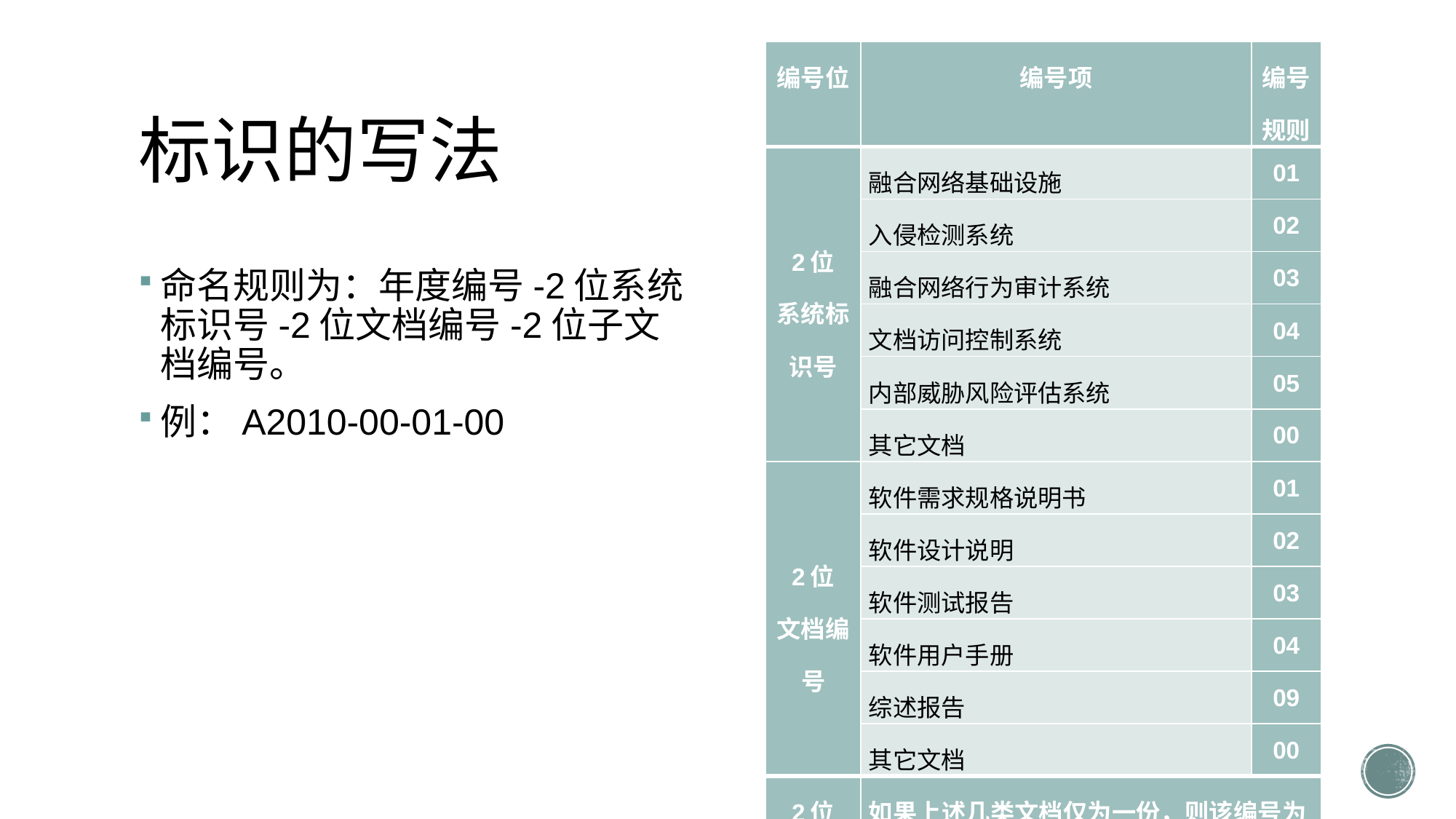

| 编号位 | 编号项 | 编号规则 |
| --- | --- | --- |
| 2位 系统标识号 | 融合网络基础设施 | 01 |
|  | 入侵检测系统 | 02 |
|  | 融合网络行为审计系统 | 03 |
|  | 文档访问控制系统 | 04 |
|  | 内部威胁风险评估系统 | 05 |
|  | 其它文档 | 00 |
| 2位 文档编号 | 软件需求规格说明书 | 01 |
|  | 软件设计说明 | 02 |
|  | 软件测试报告 | 03 |
|  | 软件用户手册 | 04 |
|  | 综述报告 | 09 |
|  | 其它文档 | 00 |
| 2位 子文档编号 | 如果上述几类文档仅为一份，则该编号为00；如果细分为多个子文档，则按照01~99的顺序为子文档编号 |  |
# 标识的写法
命名规则为：年度编号-2位系统标识号-2位文档编号-2位子文档编号。
例：A2010-00-01-00